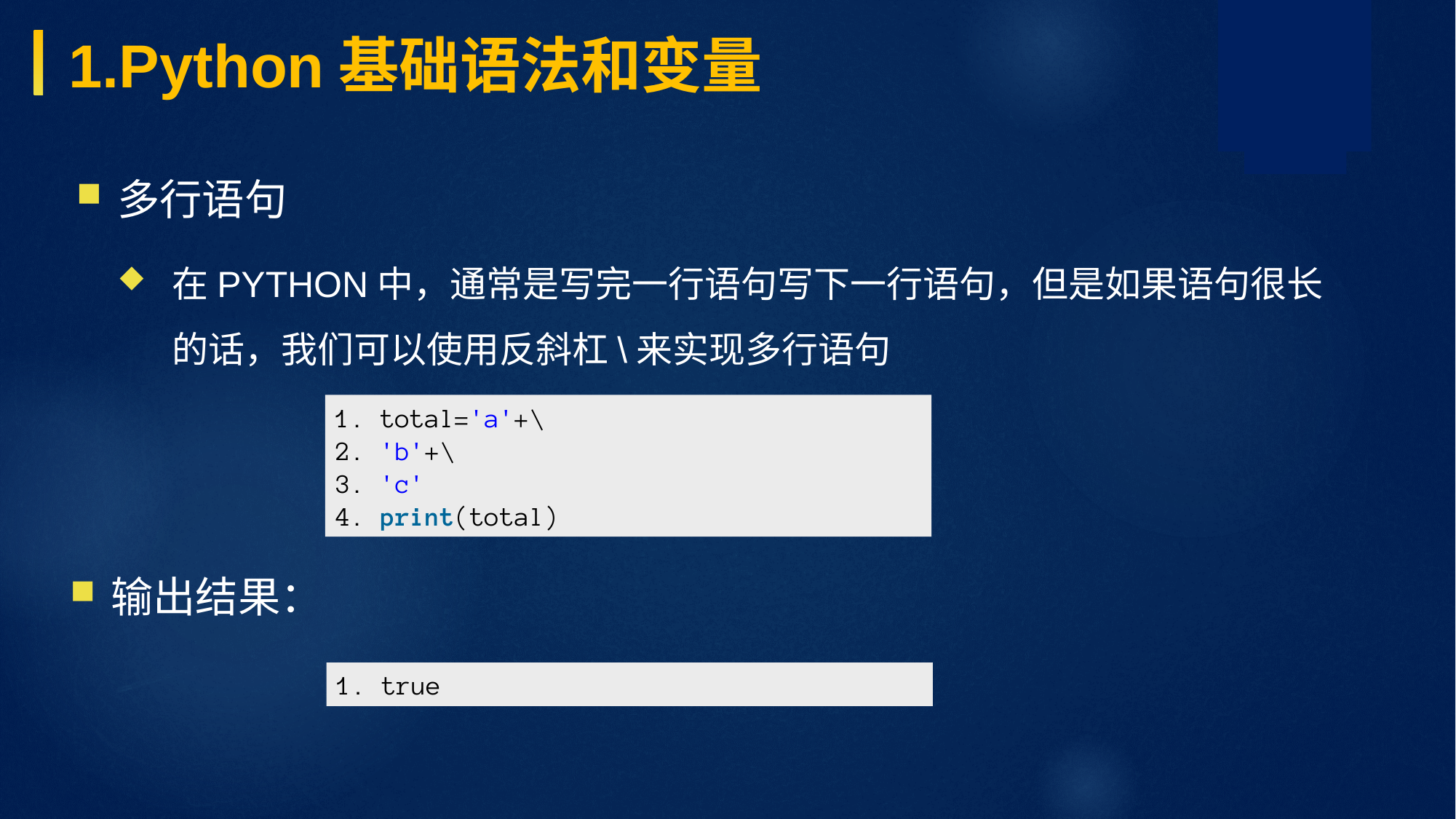

1.Python基础语法和变量
多行语句
在Python中，通常是写完一行语句写下一行语句，但是如果语句很长的话，我们可以使用反斜杠\来实现多行语句
1. total='a'+\    2. 'b'+\    3. 'c'    4. print(total)
输出结果：

1. true